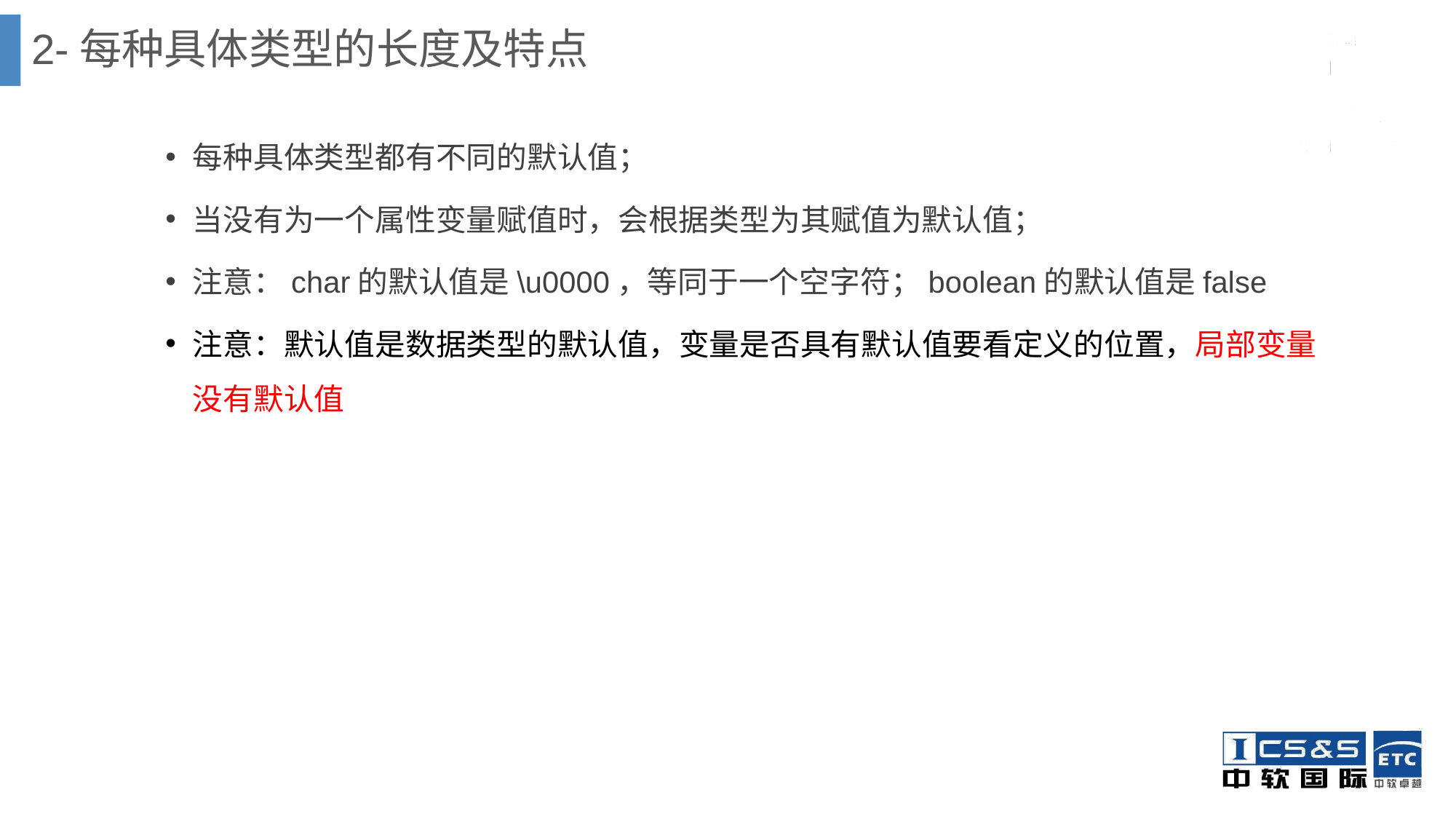

# 2-每种具体类型的长度及特点
每种具体类型都有不同的默认值；
当没有为一个属性变量赋值时，会根据类型为其赋值为默认值；
注意：char的默认值是\u0000，等同于一个空字符；boolean的默认值是false
注意：默认值是数据类型的默认值，变量是否具有默认值要看定义的位置，局部变量没有默认值